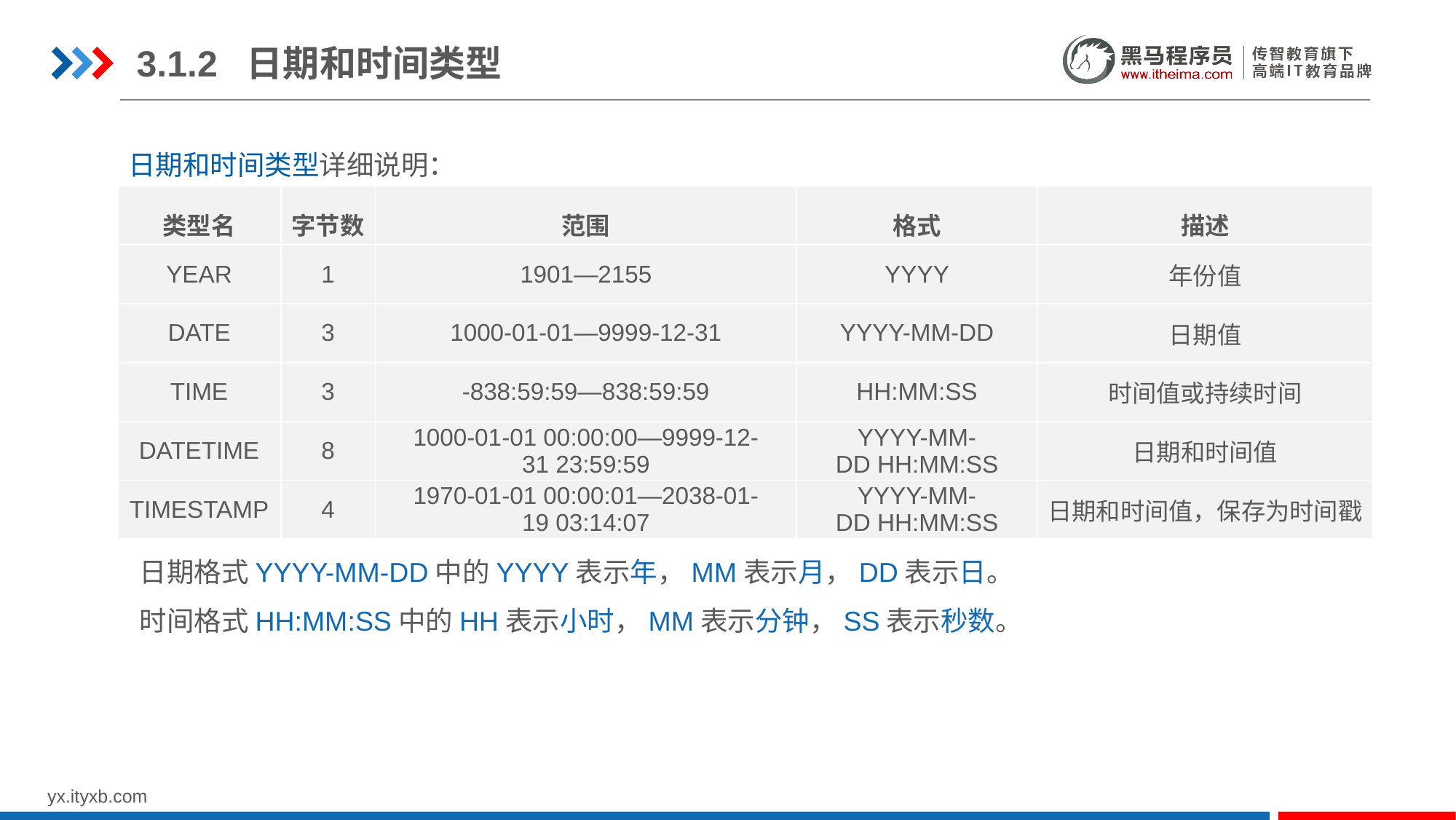

3.1.2  日期和时间类型
日期和时间类型详细说明：
| 类型名 | 字节数 | 范围 | 格式 | 描述 |
| --- | --- | --- | --- | --- |
| YEAR | 1 | 1901—2155 | YYYY | 年份值 |
| DATE | 3 | 1000-01-01—9999-12-31 | YYYY-MM-DD | 日期值 |
| TIME | 3 | -838:59:59—838:59:59 | HH:MM:SS | 时间值或持续时间 |
| DATETIME | 8 | 1000-01-01 00:00:00—9999-12-31 23:59:59 | YYYY-MM-DD HH:MM:SS | 日期和时间值 |
| TIMESTAMP | 4 | 1970-01-01 00:00:01—2038-01-19 03:14:07 | YYYY-MM-DD HH:MM:SS | 日期和时间值，保存为时间戳 |

日期格式YYYY-MM-DD中的YYYY表示年，MM表示月，DD表示日。
时间格式HH:MM:SS中的HH表示小时，MM表示分钟，SS表示秒数。